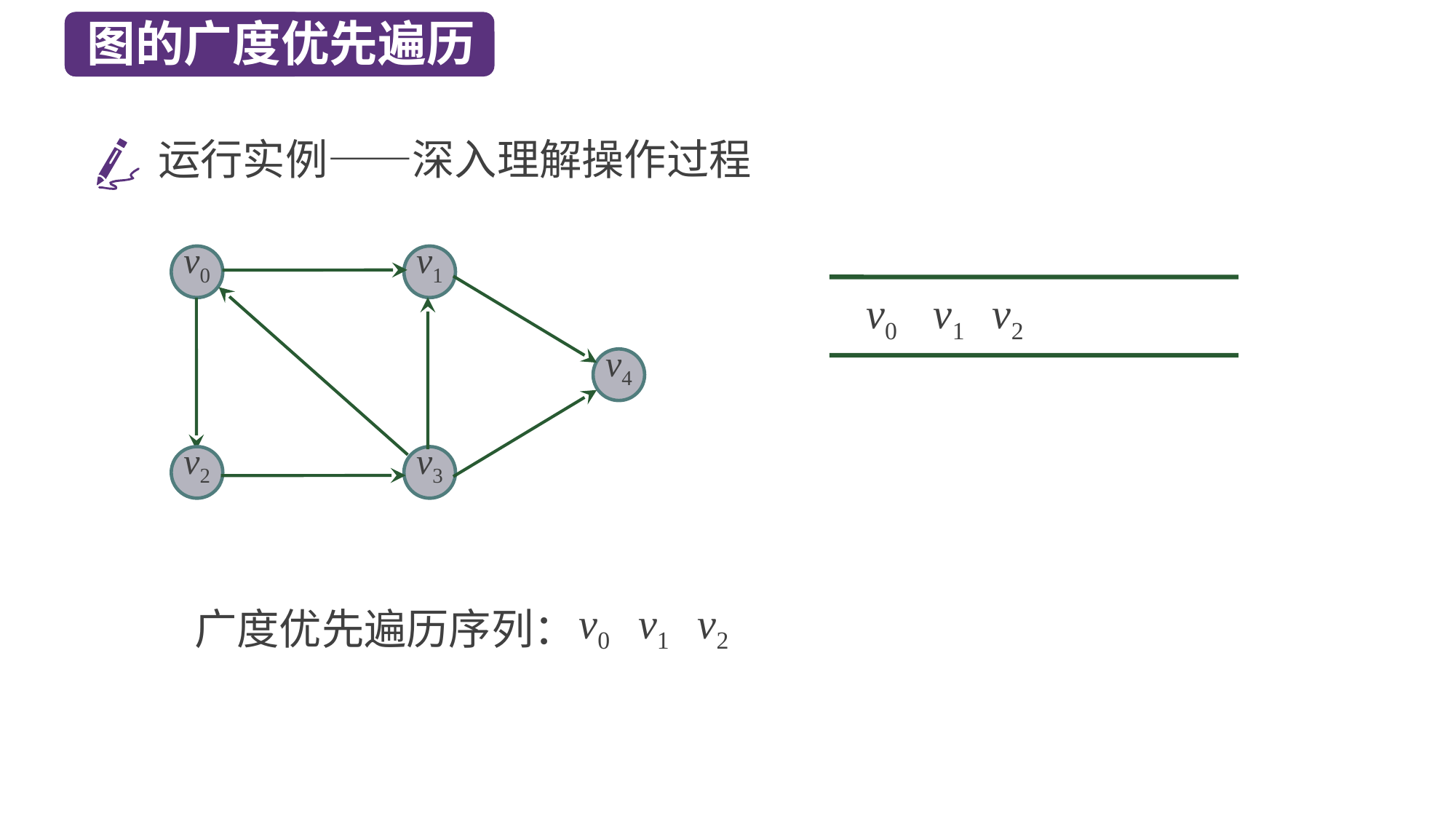

基本思想
图的广度优先遍历

运行实例——深入理解操作过程

v0
v1

v0
v1
v2

v4

v2
v3

v0
v1
v2
广度优先遍历序列：